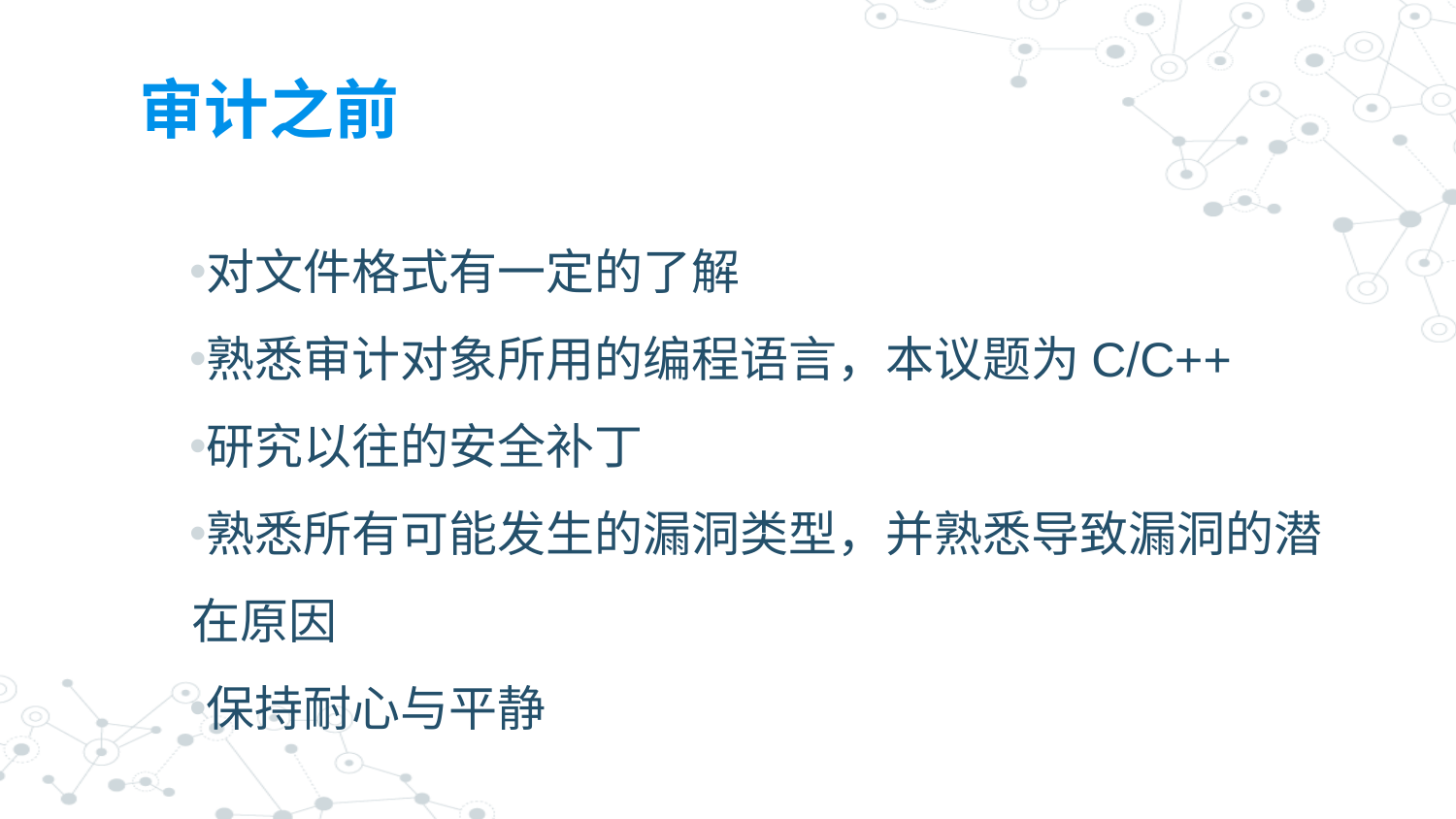

# 审计之前
对文件格式有一定的了解
熟悉审计对象所用的编程语言，本议题为C/C++
研究以往的安全补丁
熟悉所有可能发生的漏洞类型，并熟悉导致漏洞的潜在原因
保持耐心与平静